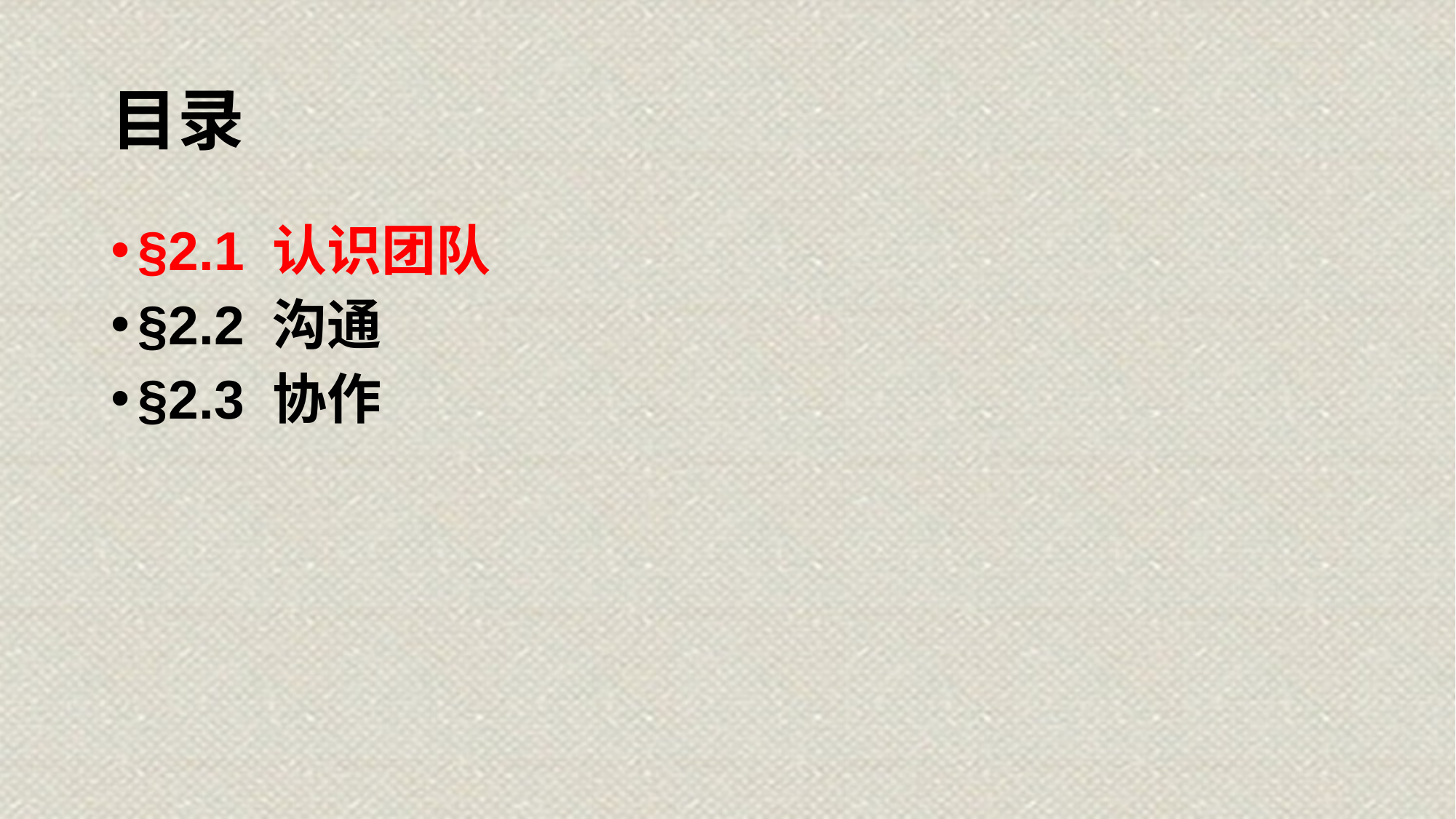

# 目录
§2.1 认识团队
§2.2 沟通
§2.3 协作